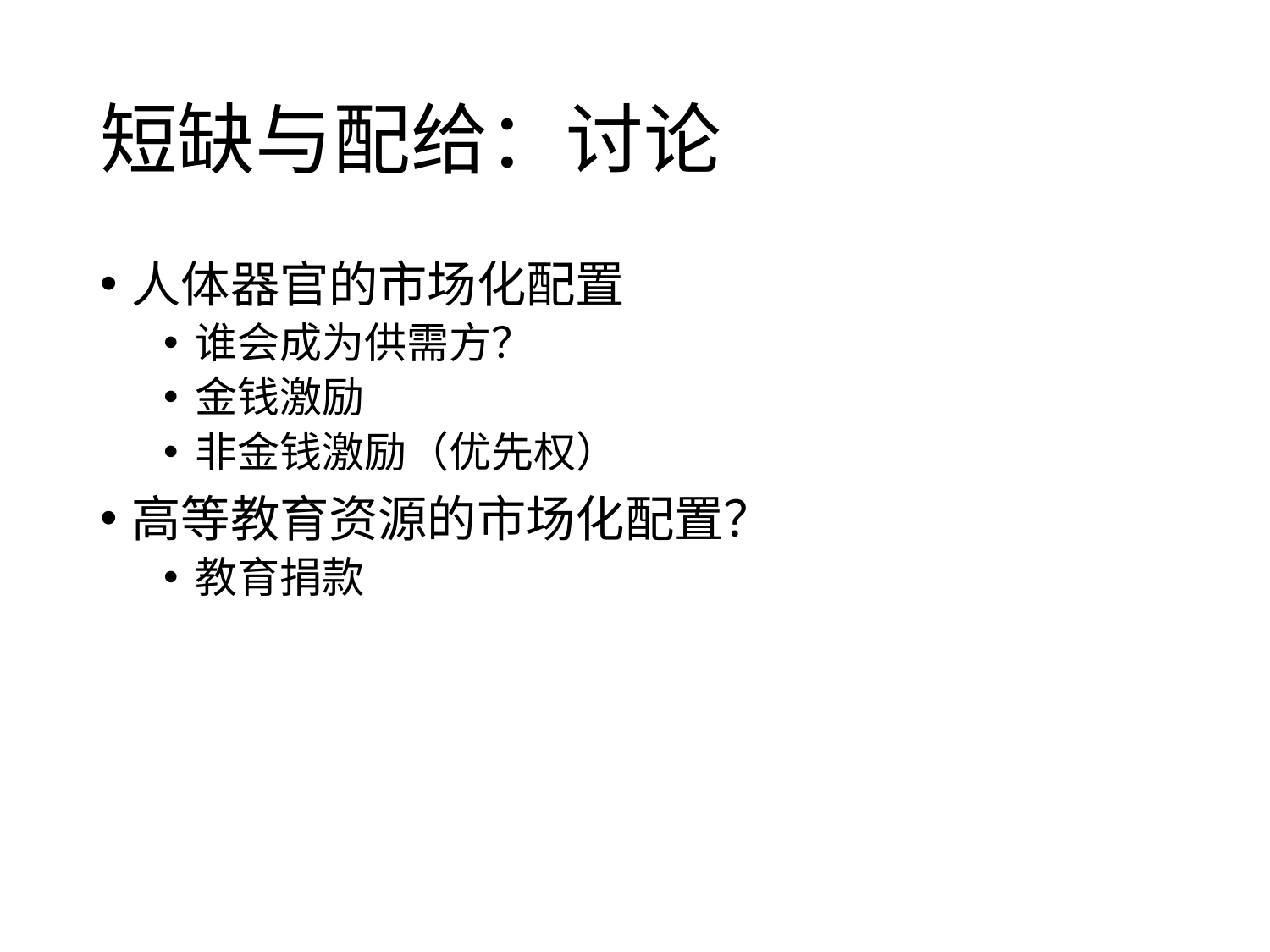

# 短缺与配给：讨论
人体器官的市场化配置
谁会成为供需方？
金钱激励
非金钱激励（优先权）
高等教育资源的市场化配置？
教育捐款